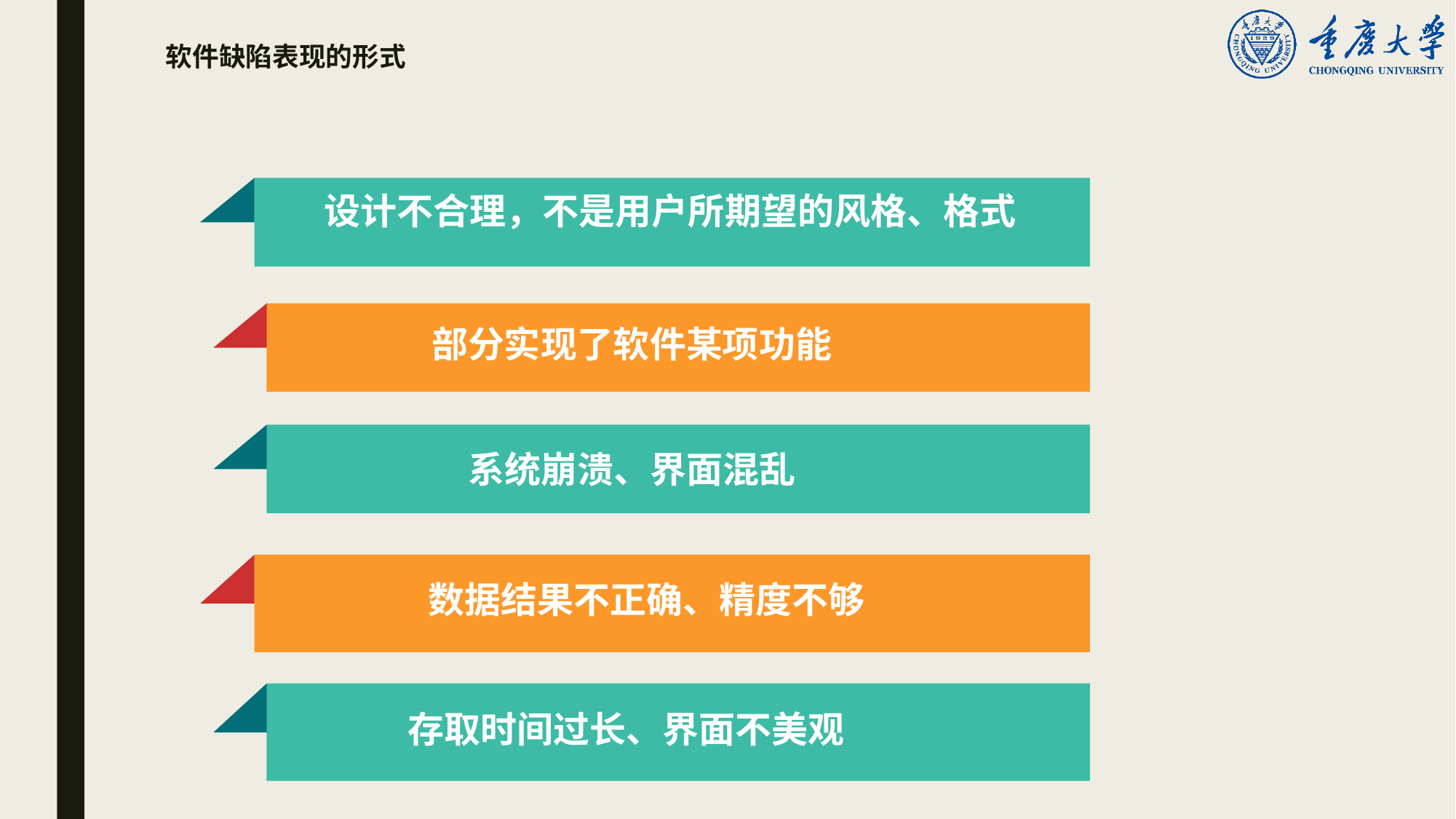

# 软件缺陷表现的形式

设计不合理，不是用户所期望的风格、格式

部分实现了软件某项功能

系统崩溃、界面混乱

数据结果不正确、精度不够

存取时间过长、界面不美观